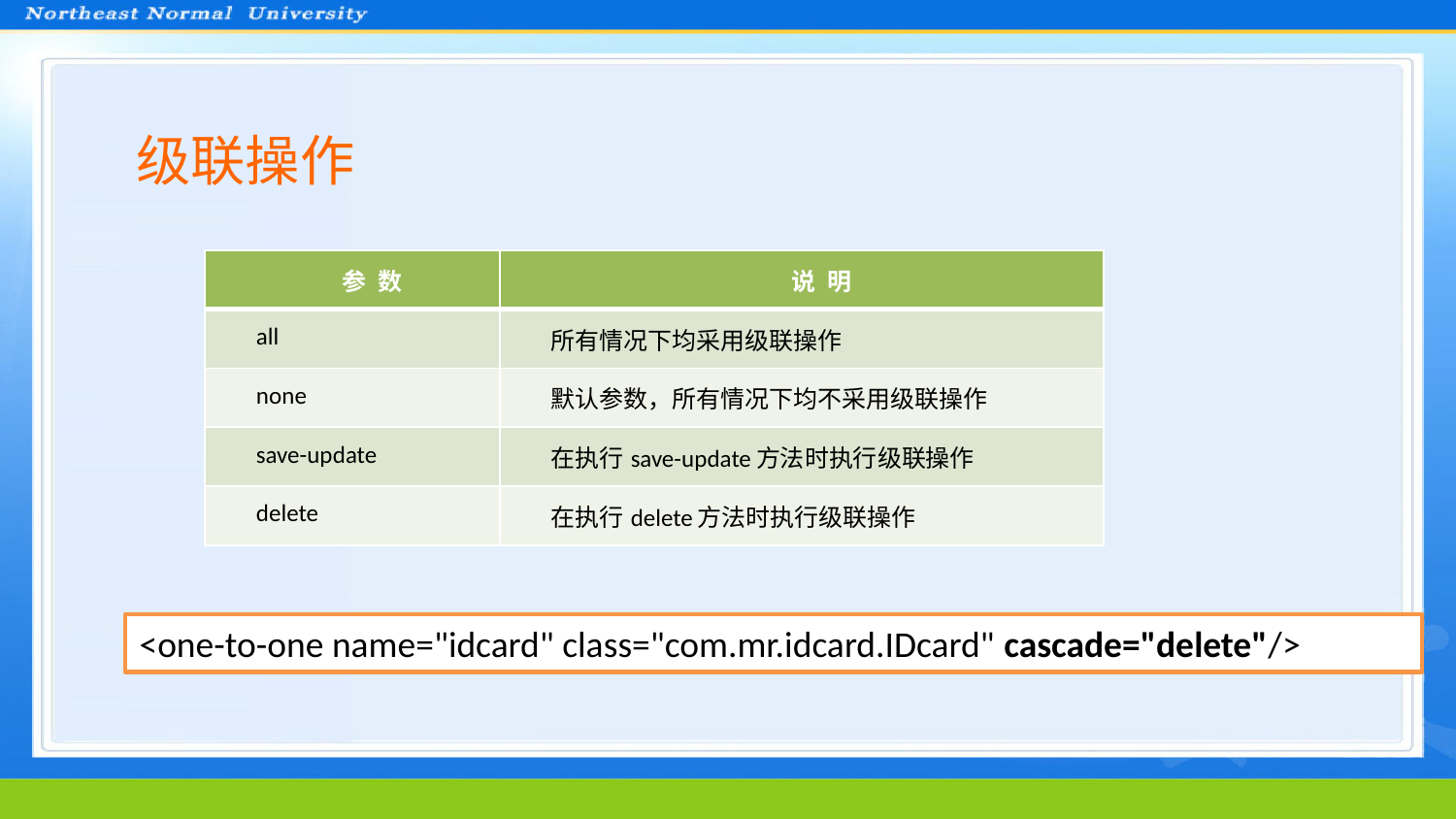

级联操作

| 参 数 | 说 明 |
| --- | --- |
| all | 所有情况下均采用级联操作 |
| none | 默认参数，所有情况下均不采用级联操作 |
| save-update | 在执行save-update方法时执行级联操作 |
| delete | 在执行delete方法时执行级联操作 |
<one-to-one name="idcard" class="com.mr.idcard.IDcard" cascade="delete"/>